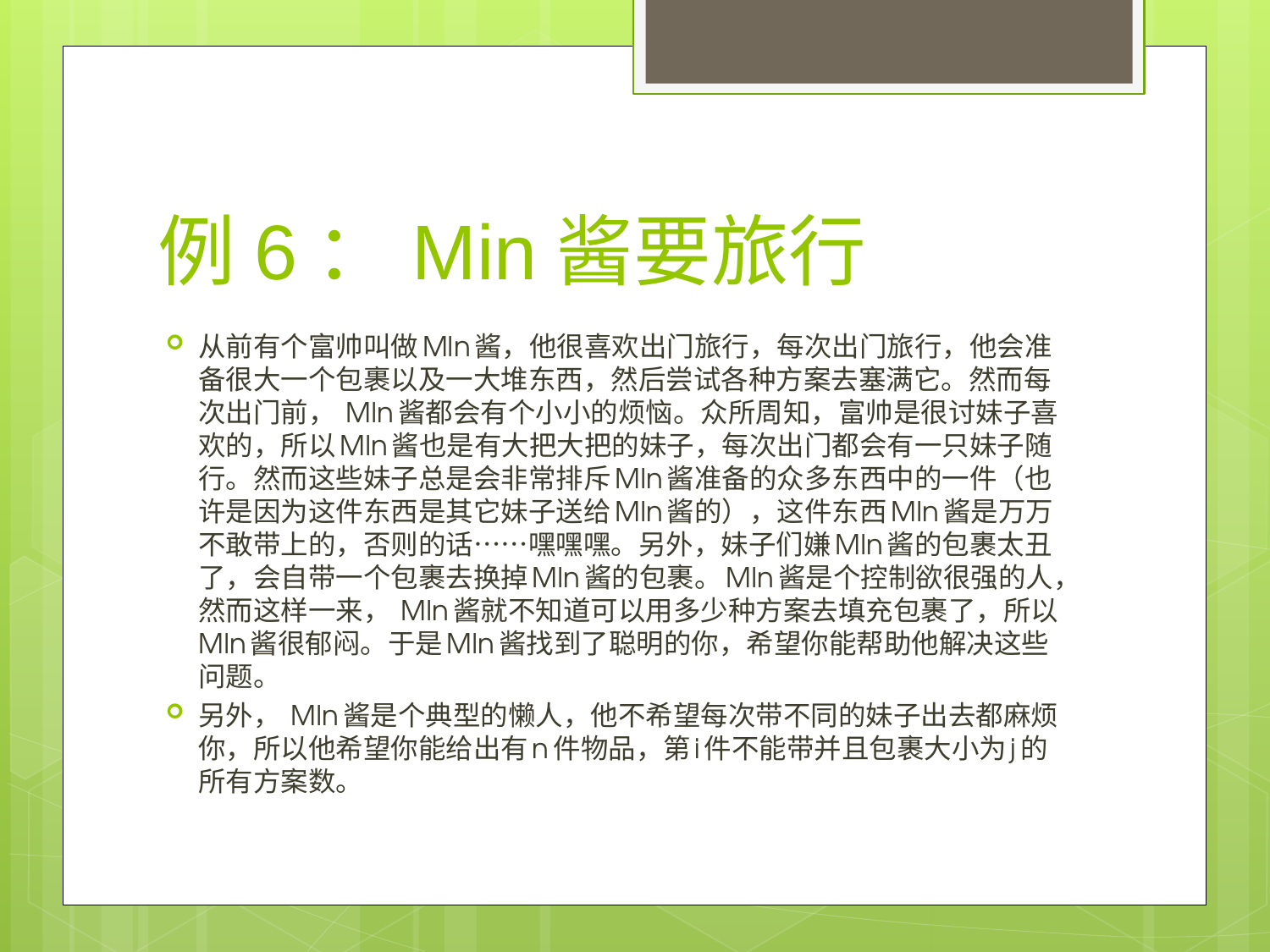

# 例6：Min酱要旅行
从前有个富帅叫做MIn酱，他很喜欢出门旅行，每次出门旅行，他会准备很大一个包裹以及一大堆东西，然后尝试各种方案去塞满它。然而每次出门前， MIn酱都会有个小小的烦恼。众所周知，富帅是很讨妹子喜欢的，所以MIn酱也是有大把大把的妹子，每次出门都会有一只妹子随行。然而这些妹子总是会非常排斥MIn酱准备的众多东西中的一件（也许是因为这件东西是其它妹子送给MIn酱的），这件东西MIn酱是万万不敢带上的，否则的话……嘿嘿嘿。另外，妹子们嫌MIn酱的包裹太丑了，会自带一个包裹去换掉MIn酱的包裹。MIn酱是个控制欲很强的人，然而这样一来， MIn酱就不知道可以用多少种方案去填充包裹了，所以MIn酱很郁闷。于是MIn酱找到了聪明的你，希望你能帮助他解决这些问题。
另外， MIn酱是个典型的懒人，他不希望每次带不同的妹子出去都麻烦你，所以他希望你能给出有n件物品，第i件不能带并且包裹大小为j的所有方案数。